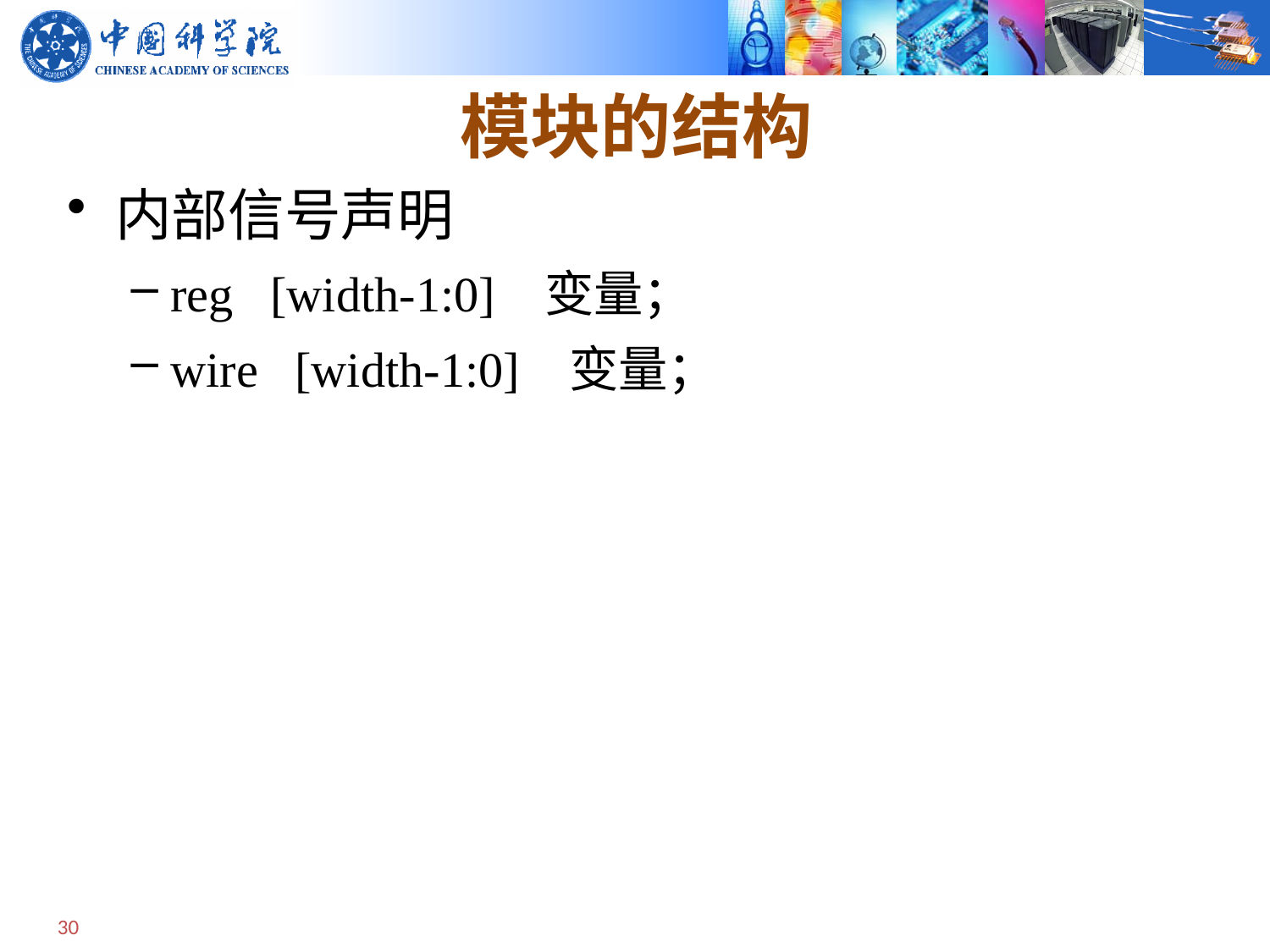

# 模块的结构
内部信号声明
reg   [width-1:0]   变量；
wire   [width-1:0]   变量；